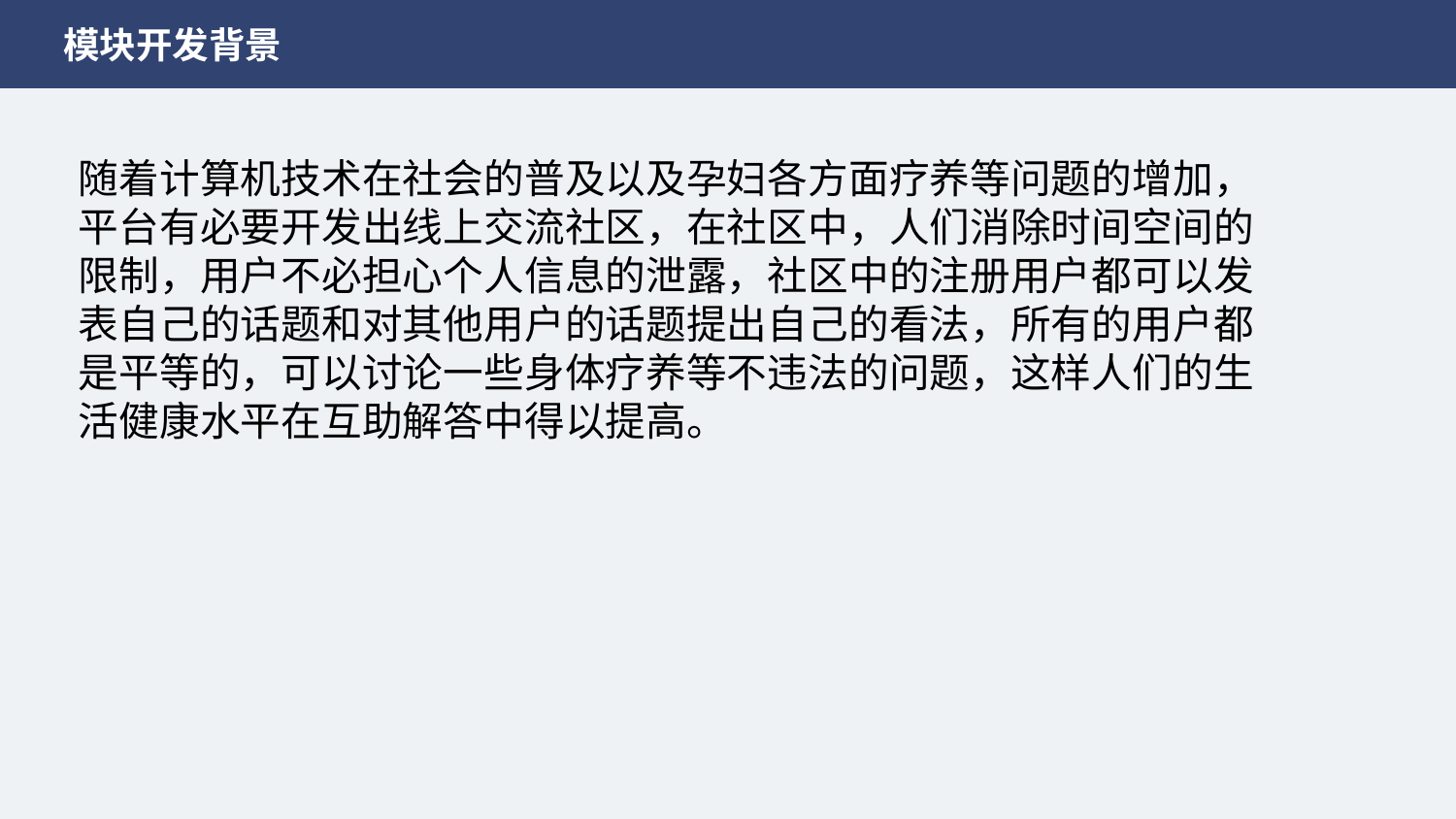

模块开发背景
随着计算机技术在社会的普及以及孕妇各方面疗养等问题的增加，平台有必要开发出线上交流社区，在社区中，人们消除时间空间的限制，用户不必担心个人信息的泄露，社区中的注册用户都可以发表自己的话题和对其他用户的话题提出自己的看法，所有的用户都是平等的，可以讨论一些身体疗养等不违法的问题，这样人们的生活健康水平在互助解答中得以提高。